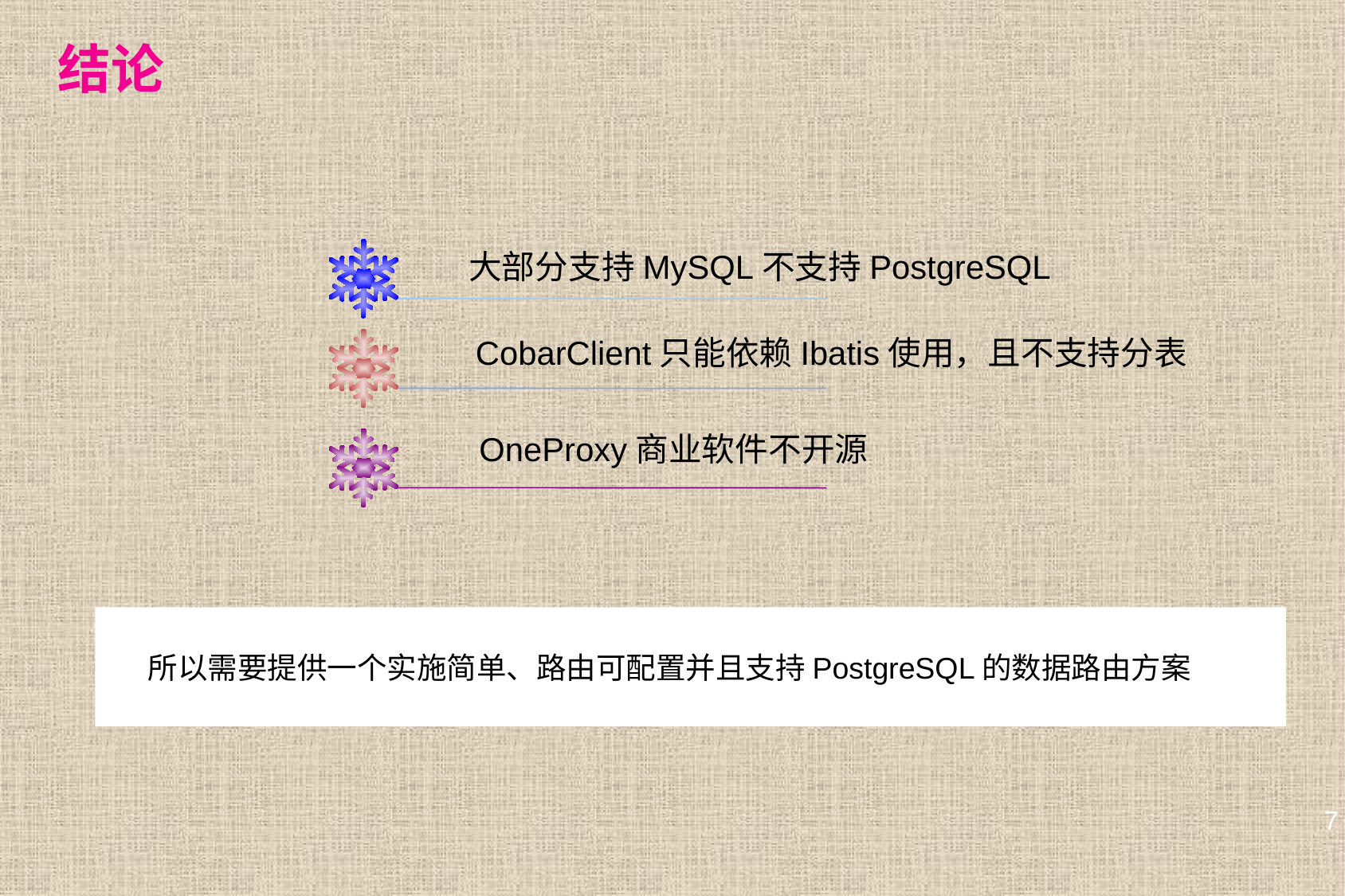

# 结论

大部分支持MySQL不支持PostgreSQL

CobarClient只能依赖Ibatis使用，且不支持分表

OneProxy商业软件不开源

     所以需要提供一个实施简单、路由可配置并且支持PostgreSQL的数据路由方案